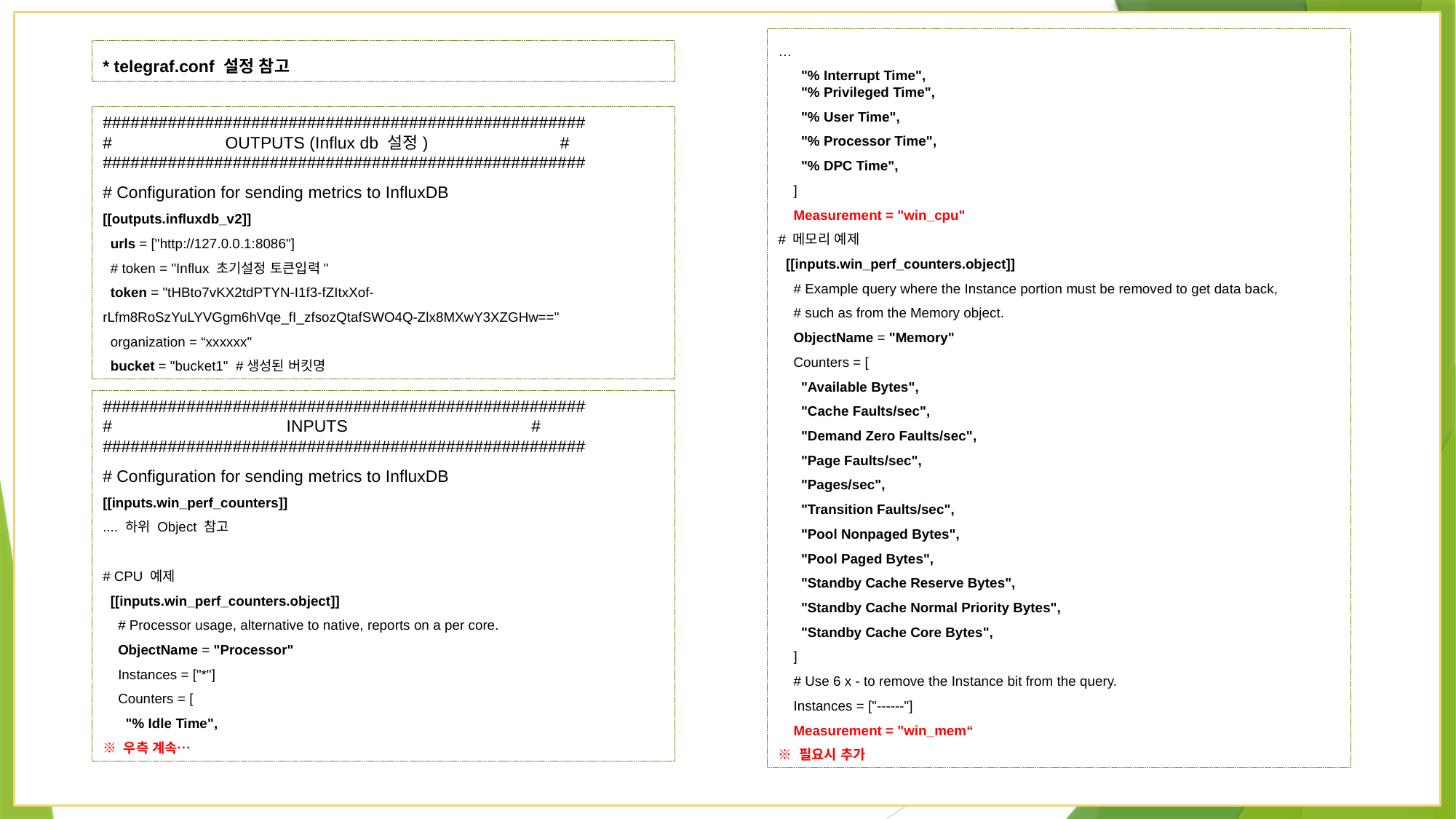

…
      "% Interrupt Time",
      "% Privileged Time",
      "% User Time",
      "% Processor Time",
      "% DPC Time",
    ]
    Measurement = "win_cpu"
# 메모리 예제
  [[inputs.win_perf_counters.object]]
    # Example query where the Instance portion must be removed to get data back,
    # such as from the Memory object.
    ObjectName = "Memory"
    Counters = [
      "Available Bytes",
      "Cache Faults/sec",
      "Demand Zero Faults/sec",
      "Page Faults/sec",
      "Pages/sec",
      "Transition Faults/sec",
      "Pool Nonpaged Bytes",
      "Pool Paged Bytes",
      "Standby Cache Reserve Bytes",
      "Standby Cache Normal Priority Bytes",
      "Standby Cache Core Bytes",
    ]
    # Use 6 x - to remove the Instance bit from the query.
    Instances = ["------"]
    Measurement = "win_mem“
※ 필요시 추가
* telegraf.conf 설정 참고
####################################################
#                        OUTPUTS (Influx db 설정)                            #
####################################################
# Configuration for sending metrics to InfluxDB
[[outputs.influxdb_v2]]
  urls = ["http://127.0.0.1:8086"]
  # token = "Influx 초기설정 토큰입력"
  token = "tHBto7vKX2tdPTYN-I1f3-fZItxXof-rLfm8RoSzYuLYVGgm6hVqe_fI_zfsozQtafSWO4Q-Zlx8MXwY3XZGHw=="
  organization = “xxxxxx"
  bucket = "bucket1"  #생성된 버킷명
####################################################
#                                     INPUTS                                       #
####################################################
# Configuration for sending metrics to InfluxDB
[[inputs.win_perf_counters]]
.... 하위 Object 참고

# CPU 예제
  [[inputs.win_perf_counters.object]]
    # Processor usage, alternative to native, reports on a per core.
    ObjectName = "Processor"
    Instances = ["*"]
    Counters = [
      "% Idle Time",
※ 우측 계속…